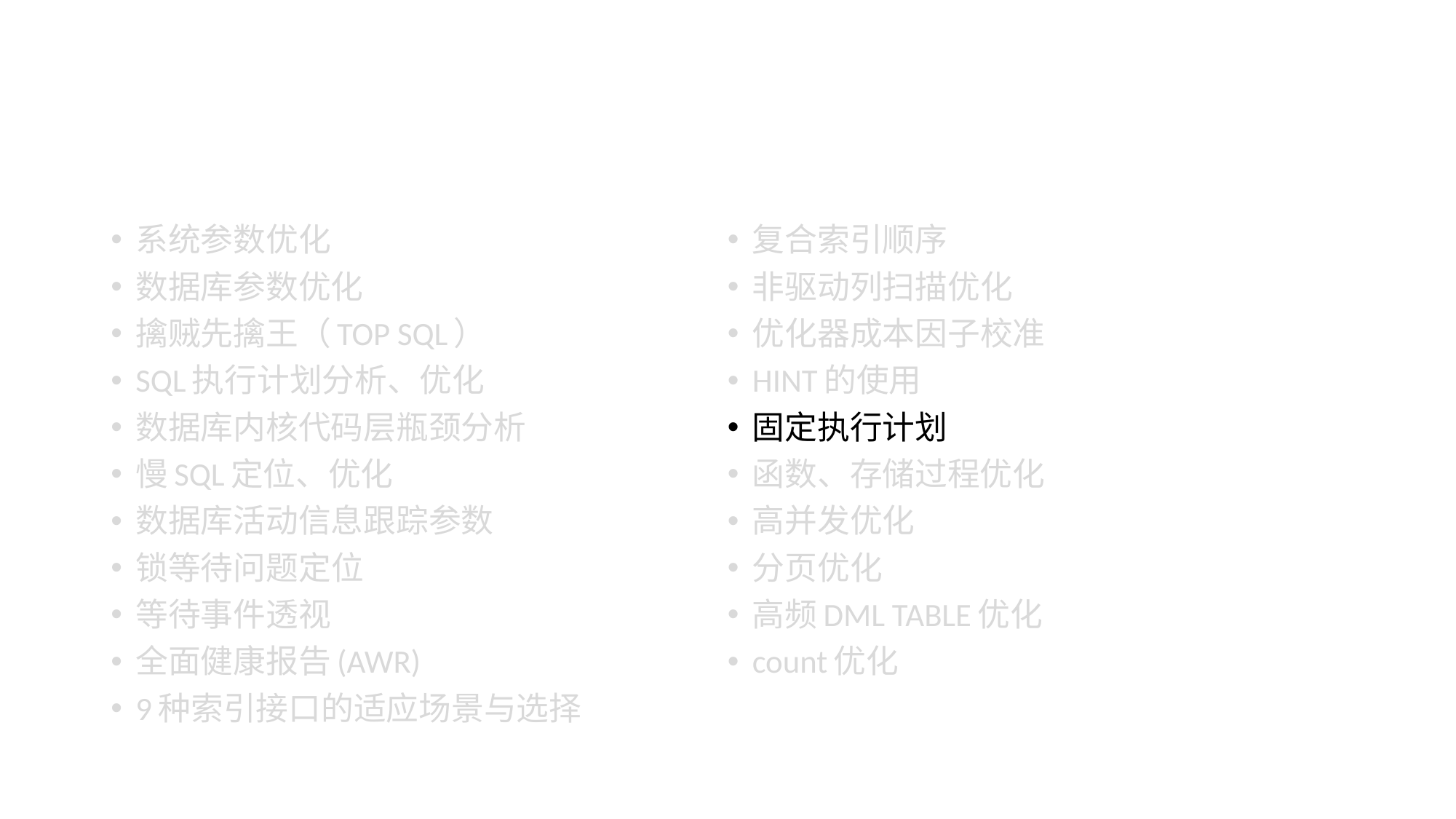

#
系统参数优化
数据库参数优化
擒贼先擒王（TOP SQL）
SQL执行计划分析、优化
数据库内核代码层瓶颈分析
慢SQL定位、优化
数据库活动信息跟踪参数
锁等待问题定位
等待事件透视
全面健康报告(AWR)
9种索引接口的适应场景与选择
复合索引顺序
非驱动列扫描优化
优化器成本因子校准
HINT的使用
固定执行计划
函数、存储过程优化
高并发优化
分页优化
高频DML TABLE优化
count优化